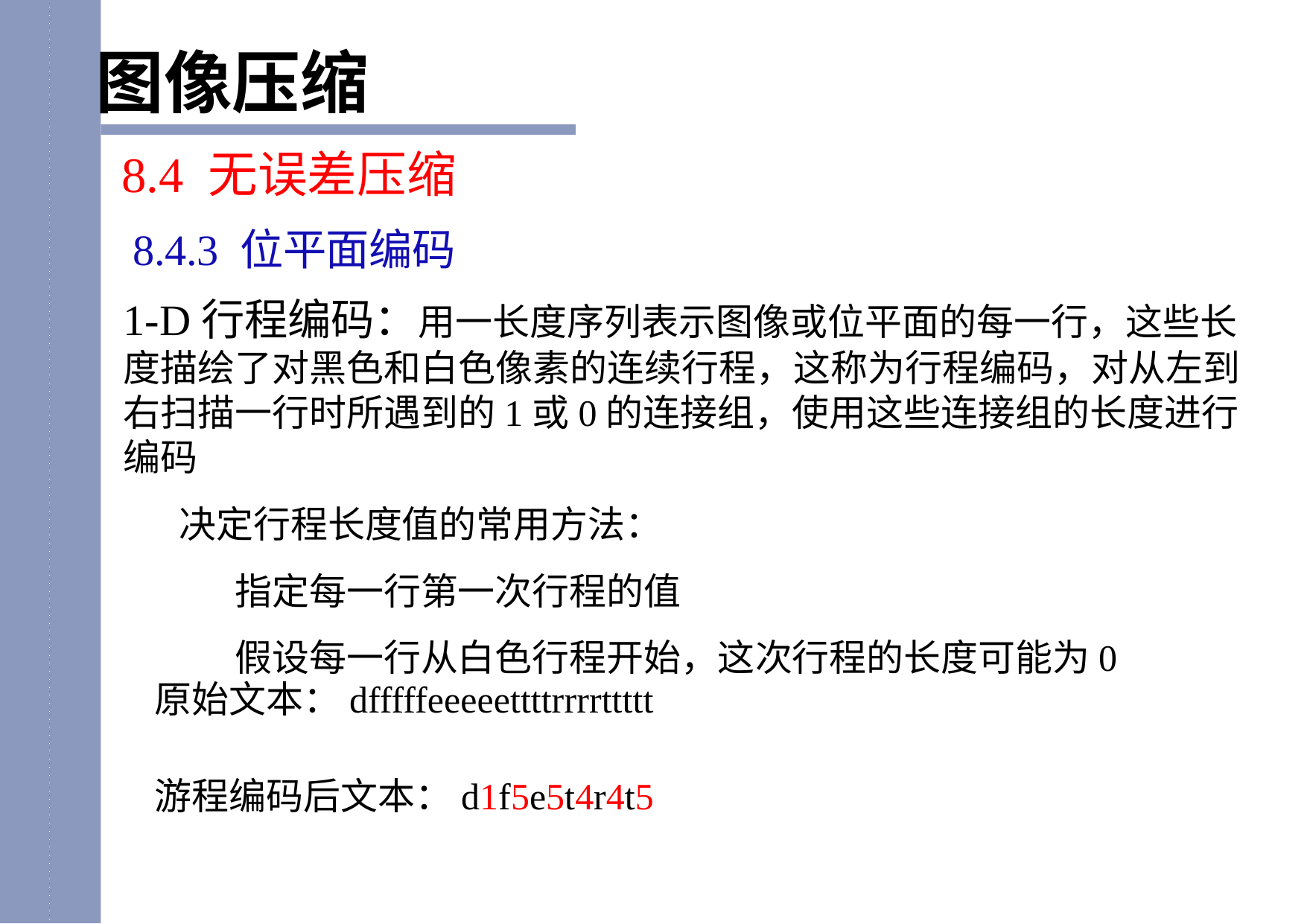

图像压缩

8.4 无误差压缩
8.4.3 位平面编码
1-D行程编码：用一长度序列表示图像或位平面的每一行，这些长度描绘了对黑色和白色像素的连续行程，这称为行程编码，对从左到右扫描一行时所遇到的1或0的连接组，使用这些连接组的长度进行编码
决定行程长度值的常用方法：
指定每一行第一次行程的值
假设每一行从白色行程开始，这次行程的长度可能为0
原始文本：dfffffeeeeettttrrrrttttt

游程编码后文本：d1f5e5t4r4t5